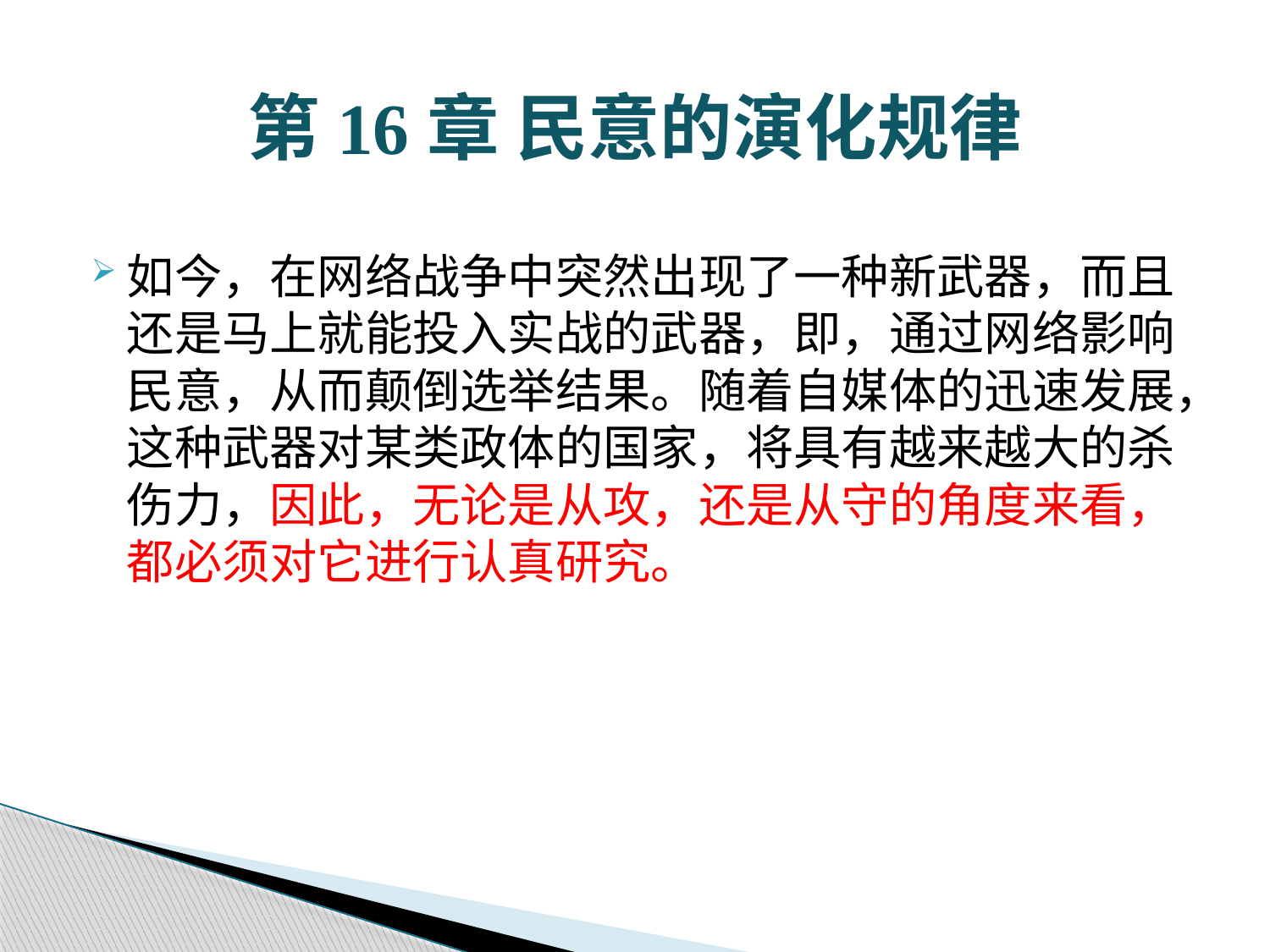

# 第16章 民意的演化规律
如今，在网络战争中突然出现了一种新武器，而且还是马上就能投入实战的武器，即，通过网络影响民意，从而颠倒选举结果。随着自媒体的迅速发展，这种武器对某类政体的国家，将具有越来越大的杀伤力，因此，无论是从攻，还是从守的角度来看，都必须对它进行认真研究。